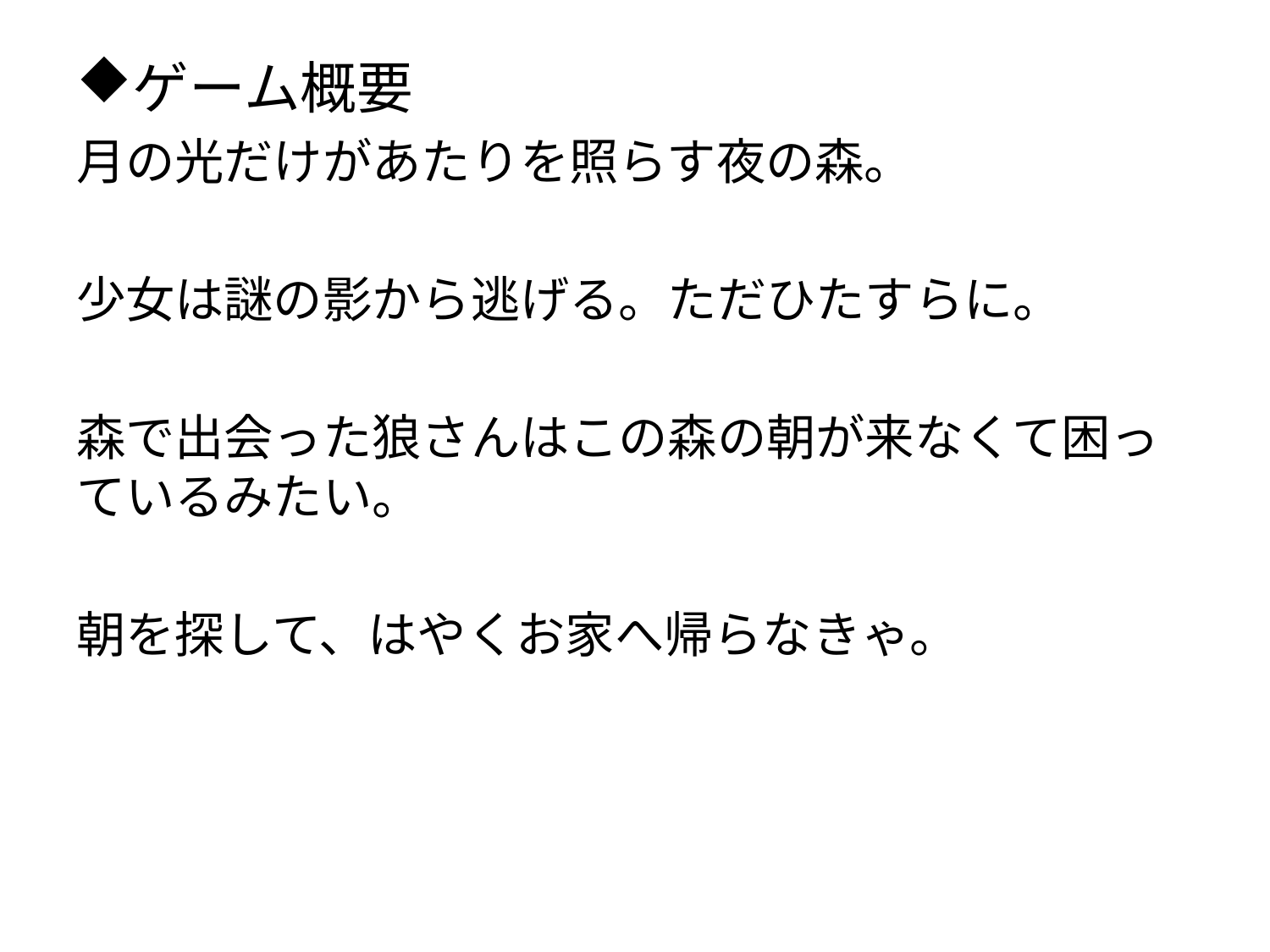

ゲーム概要
月の光だけがあたりを照らす夜の森。

少女は謎の影から逃げる。ただひたすらに。

森で出会った狼さんはこの森の朝が来なくて困っているみたい。

朝を探して、はやくお家へ帰らなきゃ。